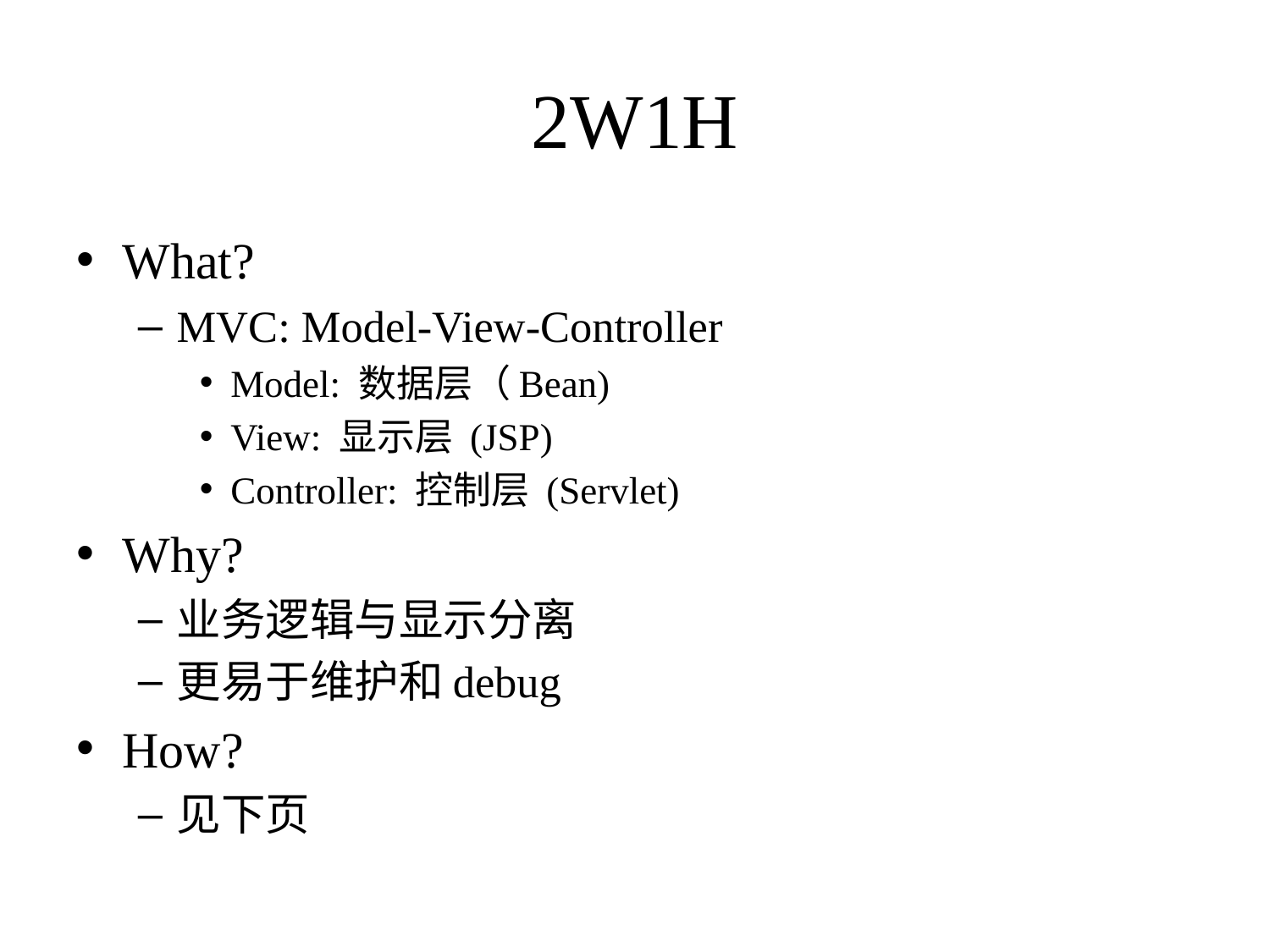

# 2W1H
What?
MVC: Model-View-Controller
Model: 数据层（Bean)
View: 显示层 (JSP)
Controller: 控制层 (Servlet)
Why?
业务逻辑与显示分离
更易于维护和debug
How?
见下页